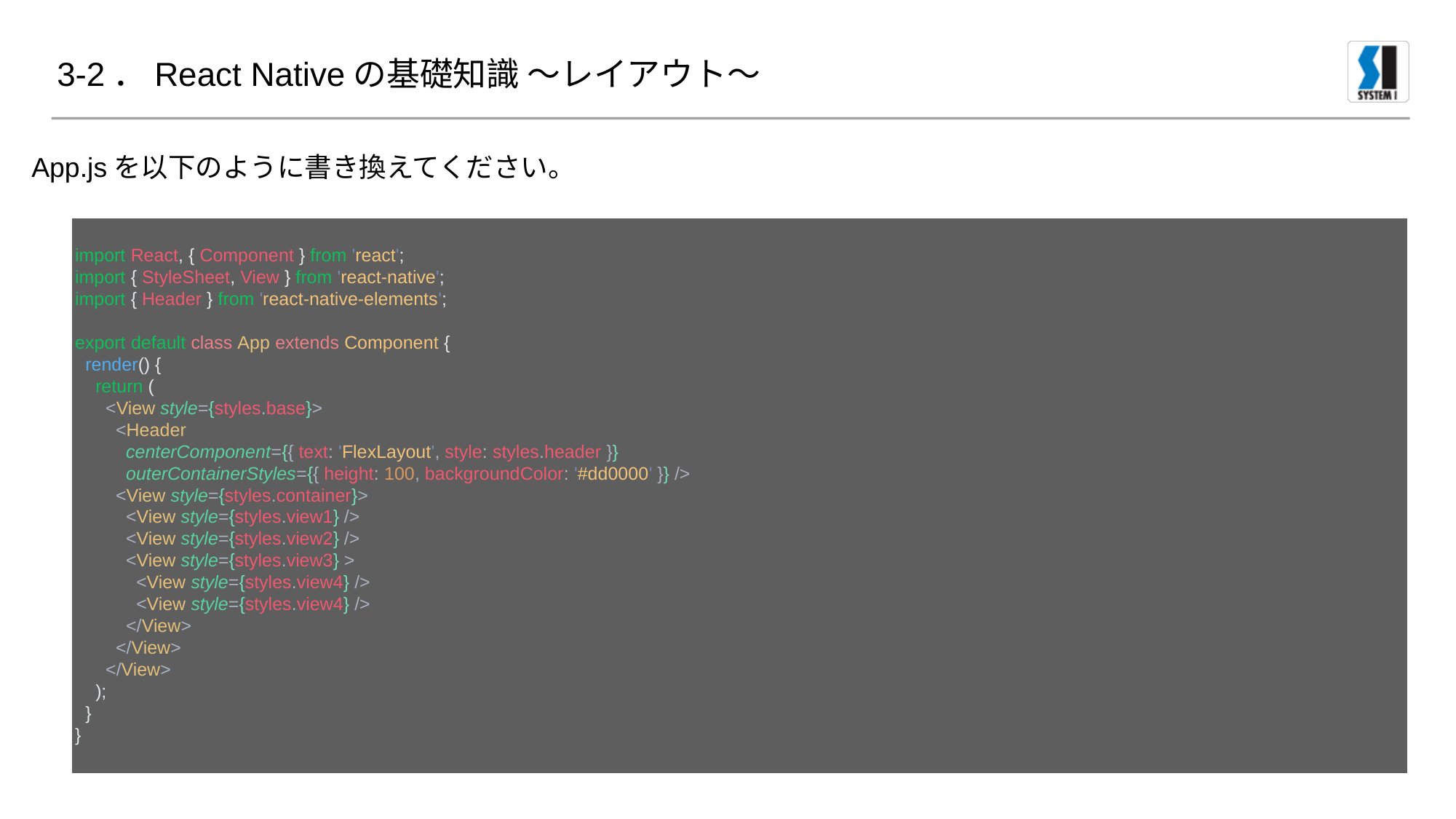

# 3-2．React Nativeの基礎知識 ～レイアウト～
App.jsを以下のように書き換えてください。

import React, { Component } from 'react';
import { StyleSheet, View } from 'react-native';
import { Header } from 'react-native-elements';

export default class App extends Component {
  render() {
    return (
      <View style={styles.base}>
        <Header
          centerComponent={{ text: 'FlexLayout', style: styles.header }}
          outerContainerStyles={{ height: 100, backgroundColor: '#dd0000' }} />
        <View style={styles.container}>
          <View style={styles.view1} />
          <View style={styles.view2} />
          <View style={styles.view3} >
            <View style={styles.view4} />
            <View style={styles.view4} />
          </View>
        </View>
      </View>
    );
  }
}